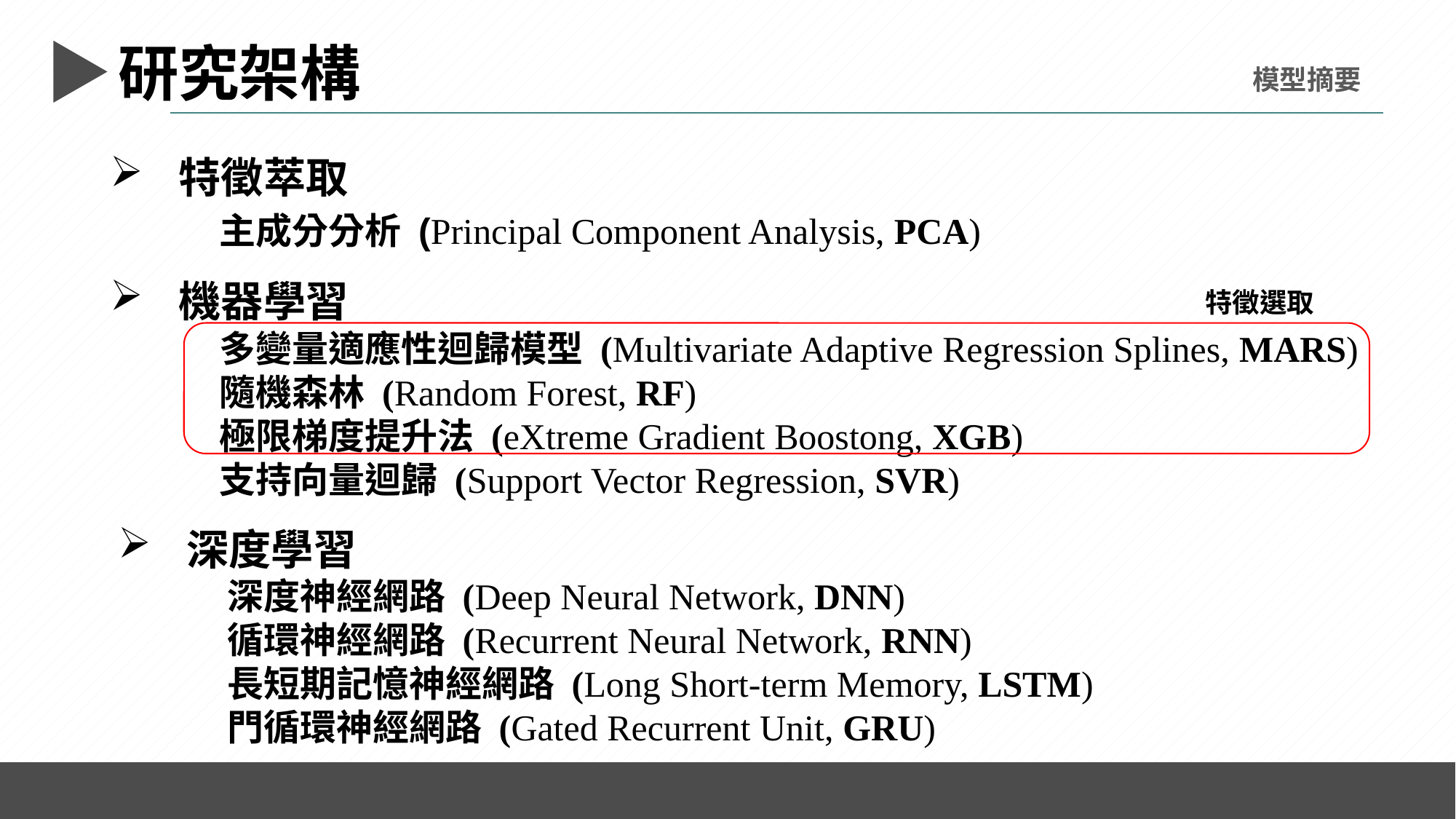

研究架構

模型摘要
特徵萃取
	主成分分析 (Principal Component Analysis, PCA)
機器學習
	多變量適應性迴歸模型 (Multivariate Adaptive Regression Splines, MARS)
	隨機森林 (Random Forest, RF)
	極限梯度提升法 (eXtreme Gradient Boostong, XGB)
	支持向量迴歸 (Support Vector Regression, SVR)
特徵選取

深度學習
	深度神經網路 (Deep Neural Network, DNN)
	循環神經網路 (Recurrent Neural Network, RNN)
	長短期記憶神經網路 (Long Short-term Memory, LSTM)
	門循環神經網路 (Gated Recurrent Unit, GRU)

10